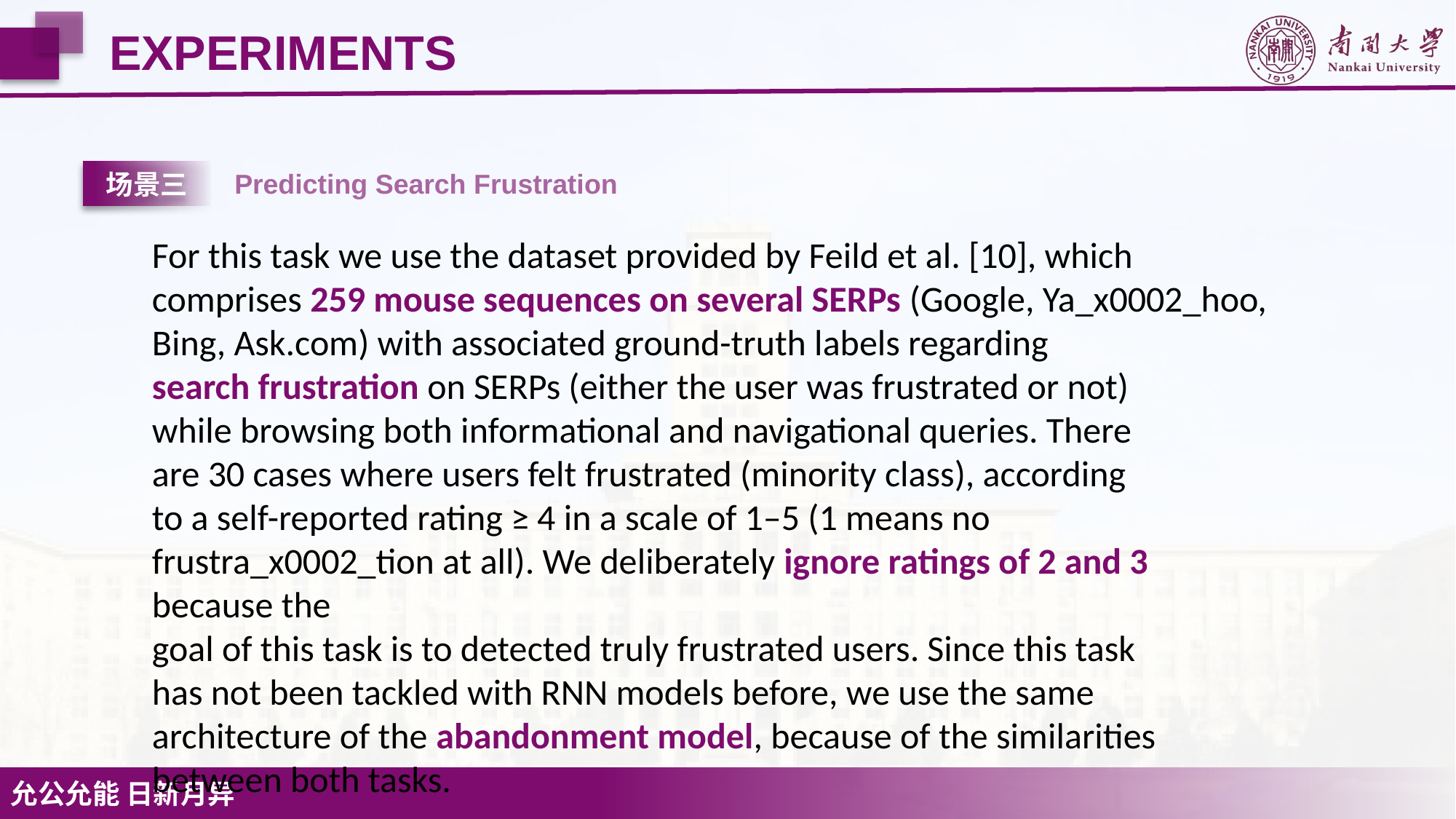

EXPERIMENTS
场景三
Predicting Search Frustration
For this task we use the dataset provided by Feild et al. [10], which
comprises 259 mouse sequences on several SERPs (Google, Ya_x0002_hoo, Bing, Ask.com) with associated ground-truth labels regarding
search frustration on SERPs (either the user was frustrated or not)
while browsing both informational and navigational queries. There
are 30 cases where users felt frustrated (minority class), according
to a self-reported rating ≥ 4 in a scale of 1–5 (1 means no frustra_x0002_tion at all). We deliberately ignore ratings of 2 and 3 because the
goal of this task is to detected truly frustrated users. Since this task
has not been tackled with RNN models before, we use the same
architecture of the abandonment model, because of the similarities
between both tasks.